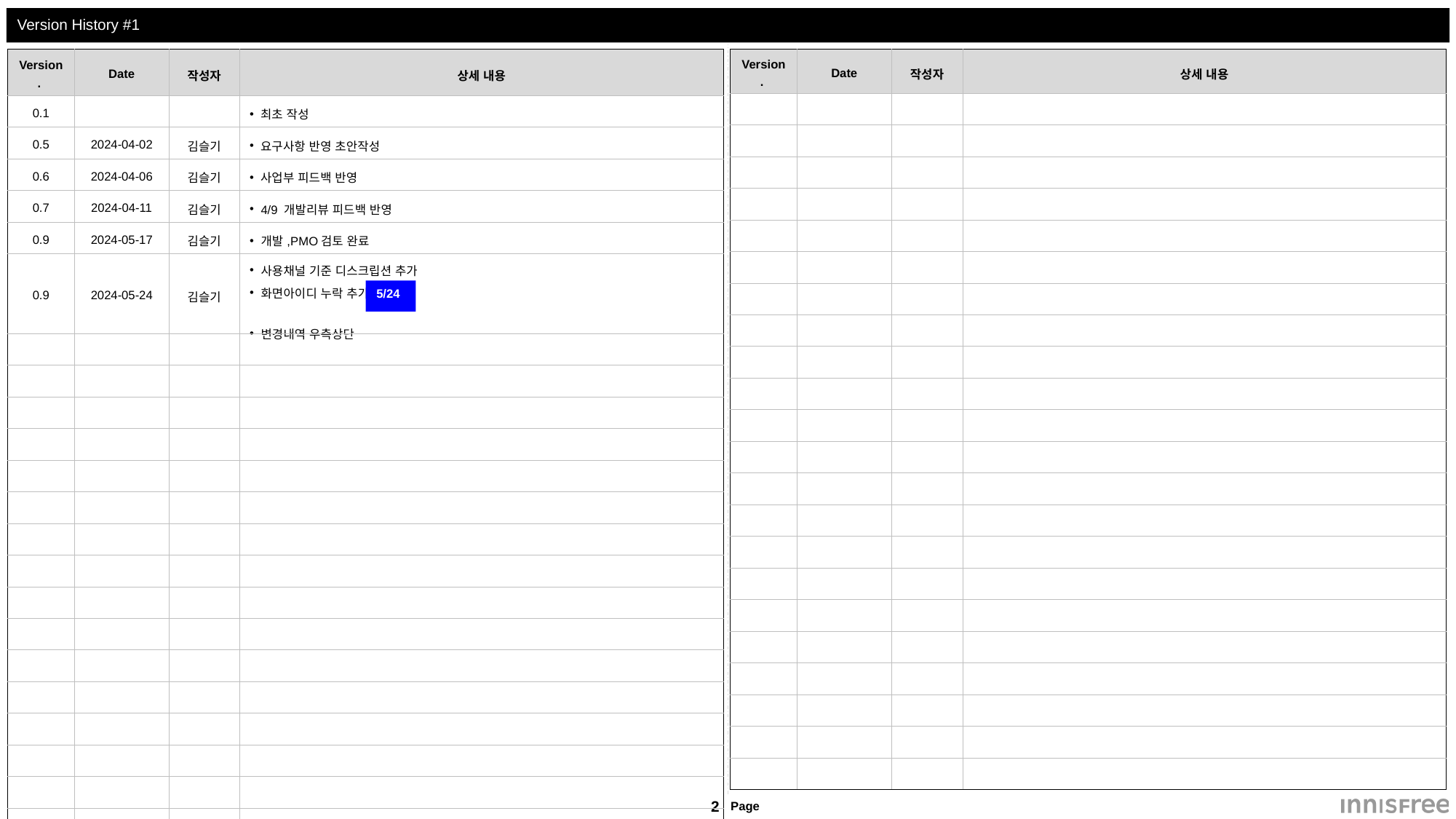

# Version History #1
| Version. | Date | 작성자 | 상세 내용 |
| --- | --- | --- | --- |
| 0.1 |  |  | 최초 작성 |
| 0.5 | 2024-04-02 | 김슬기 | 요구사항 반영 초안작성 |
| 0.6 | 2024-04-06 | 김슬기 | 사업부 피드백 반영 |
| 0.7 | 2024-04-11 | 김슬기 | 4/9 개발리뷰 피드백 반영 |
| 0.9 | 2024-05-17 | 김슬기 | 개발,PMO검토 완료 |
| 0.9 | 2024-05-24 | 김슬기 | 사용채널 기준 디스크립션 추가 화면아이디 누락 추가 변경내역 우측상단 |
|  |  |  |  |
|  |  |  |  |
|  |  |  |  |
|  |  |  |  |
|  |  |  |  |
|  |  |  |  |
|  |  |  |  |
|  |  |  |  |
|  |  |  |  |
|  |  |  |  |
|  |  |  |  |
|  |  |  |  |
|  |  |  |  |
|  |  |  |  |
|  |  |  |  |
|  |  |  |  |
| Version. | Date | 작성자 | 상세 내용 |
| --- | --- | --- | --- |
|  |  |  |  |
|  |  |  |  |
|  |  |  |  |
|  |  |  |  |
|  |  |  |  |
|  |  |  |  |
|  |  |  |  |
|  |  |  |  |
|  |  |  |  |
|  |  |  |  |
|  |  |  |  |
|  |  |  |  |
|  |  |  |  |
|  |  |  |  |
|  |  |  |  |
|  |  |  |  |
|  |  |  |  |
|  |  |  |  |
|  |  |  |  |
|  |  |  |  |
|  |  |  |  |
|  |  |  |  |
5/24